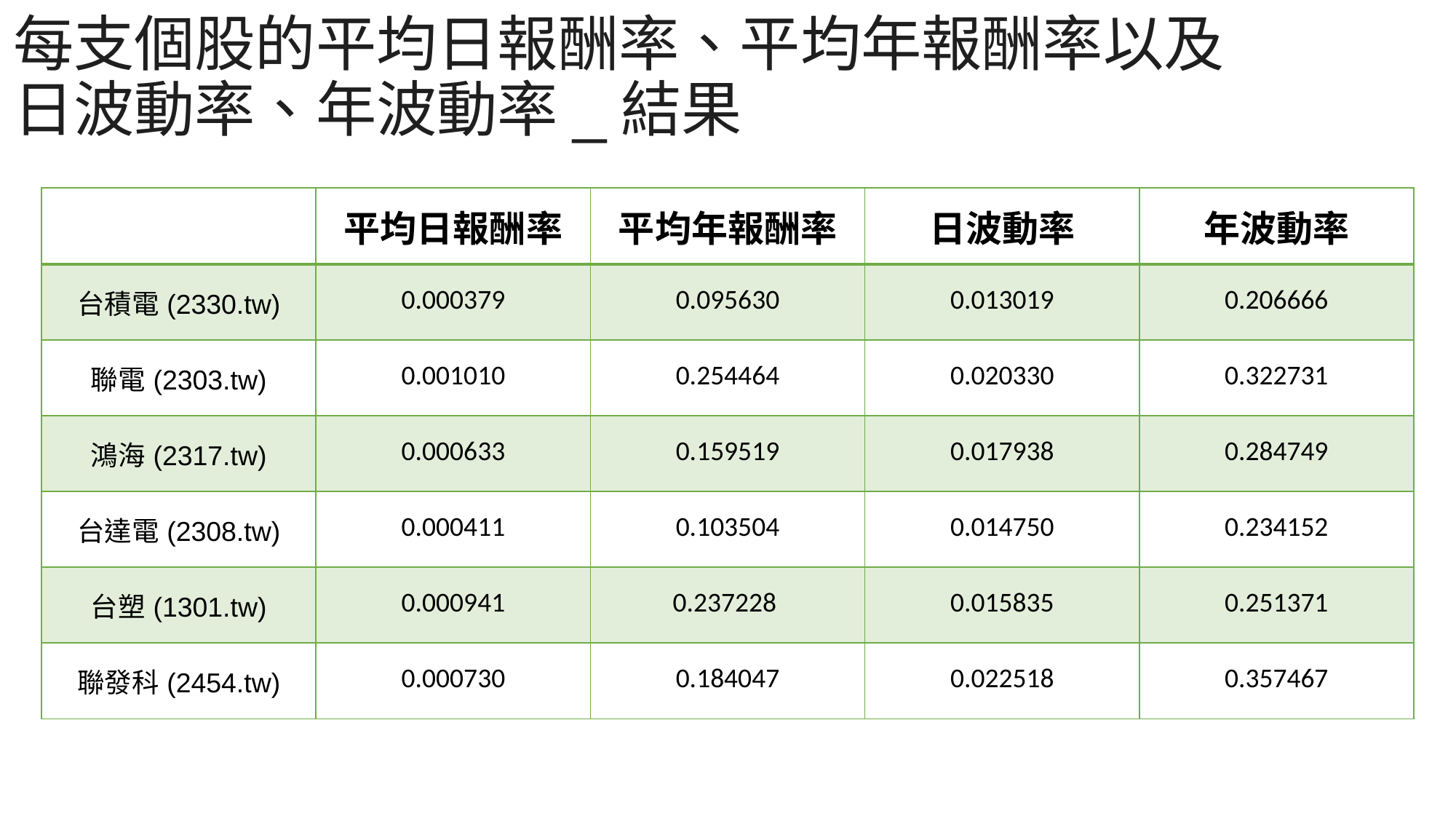

# 每支個股的平均日報酬率、平均年報酬率以及日波動率、年波動率_結果
|  | 平均日報酬率 | 平均年報酬率 | 日波動率 | 年波動率 |
| --- | --- | --- | --- | --- |
| 台積電(2330.tw) | 0.000379 | 0.095630 | 0.013019 | 0.206666 |
| 聯電(2303.tw) | 0.001010 | 0.254464 | 0.020330 | 0.322731 |
| 鴻海(2317.tw) | 0.000633 | 0.159519 | 0.017938 | 0.284749 |
| 台達電(2308.tw) | 0.000411 | 0.103504 | 0.014750 | 0.234152 |
| 台塑(1301.tw) | 0.000941 | 0.237228 | 0.015835 | 0.251371 |
| 聯發科(2454.tw) | 0.000730 | 0.184047 | 0.022518 | 0.357467 |